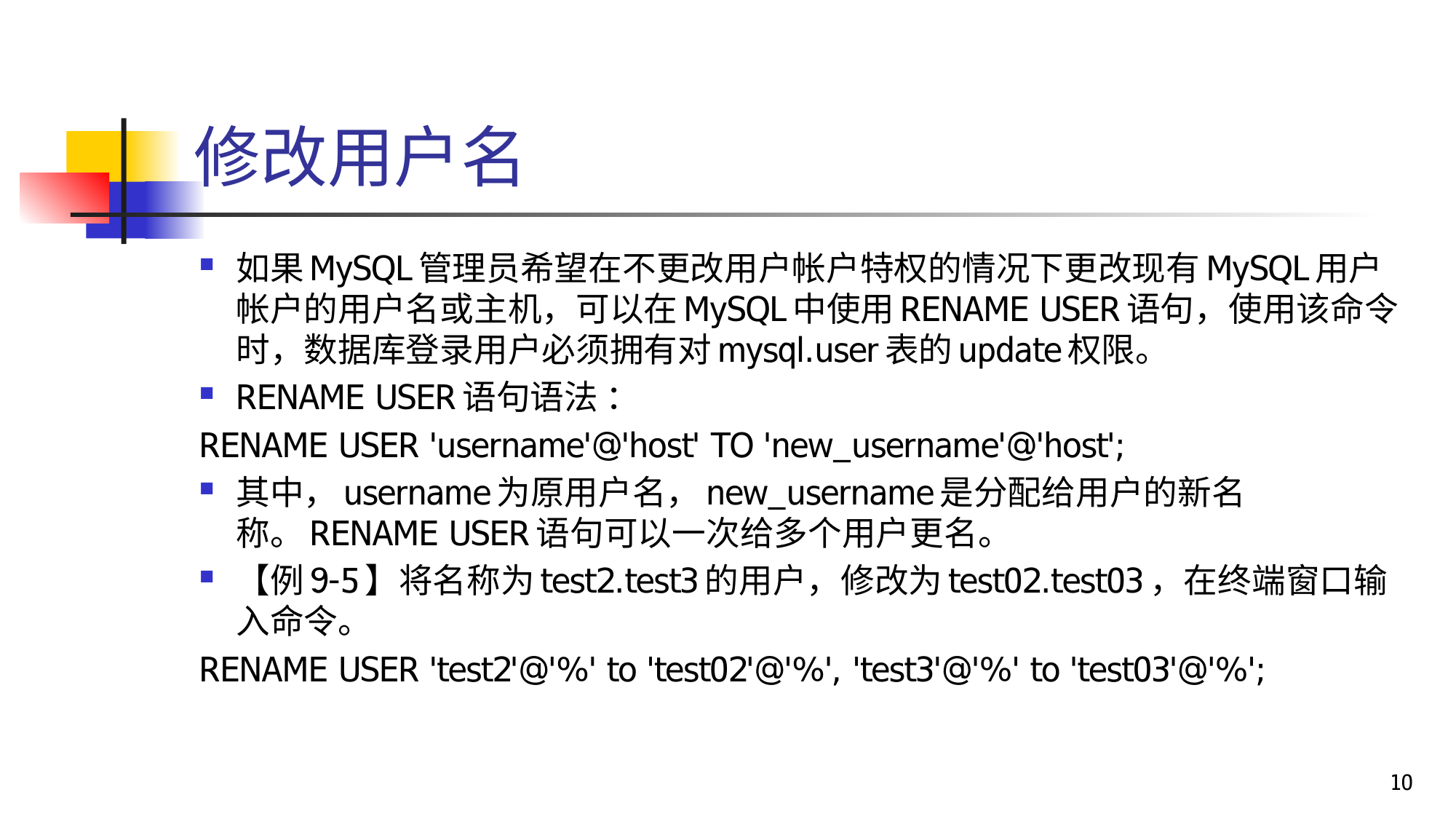

# 修改用户名
如果MySQL管理员希望在不更改用户帐户特权的情况下更改现有MySQL用户帐户的用户名或主机，可以在MySQL中使用RENAME USER语句，使用该命令时，数据库登录用户必须拥有对mysql.user表的update权限。
RENAME USER语句语法 ：
RENAME USER 'username'@'host' TO 'new_username'@'host';
其中，username为原用户名，new_username是分配给用户的新名称。RENAME USER语句可以一次给多个用户更名。
【例9-5】将名称为test2.test3的用户，修改为test02.test03，在终端窗口输入命令。
RENAME USER 'test2'@'%' to 'test02'@'%', 'test3'@'%' to 'test03'@'%';

10